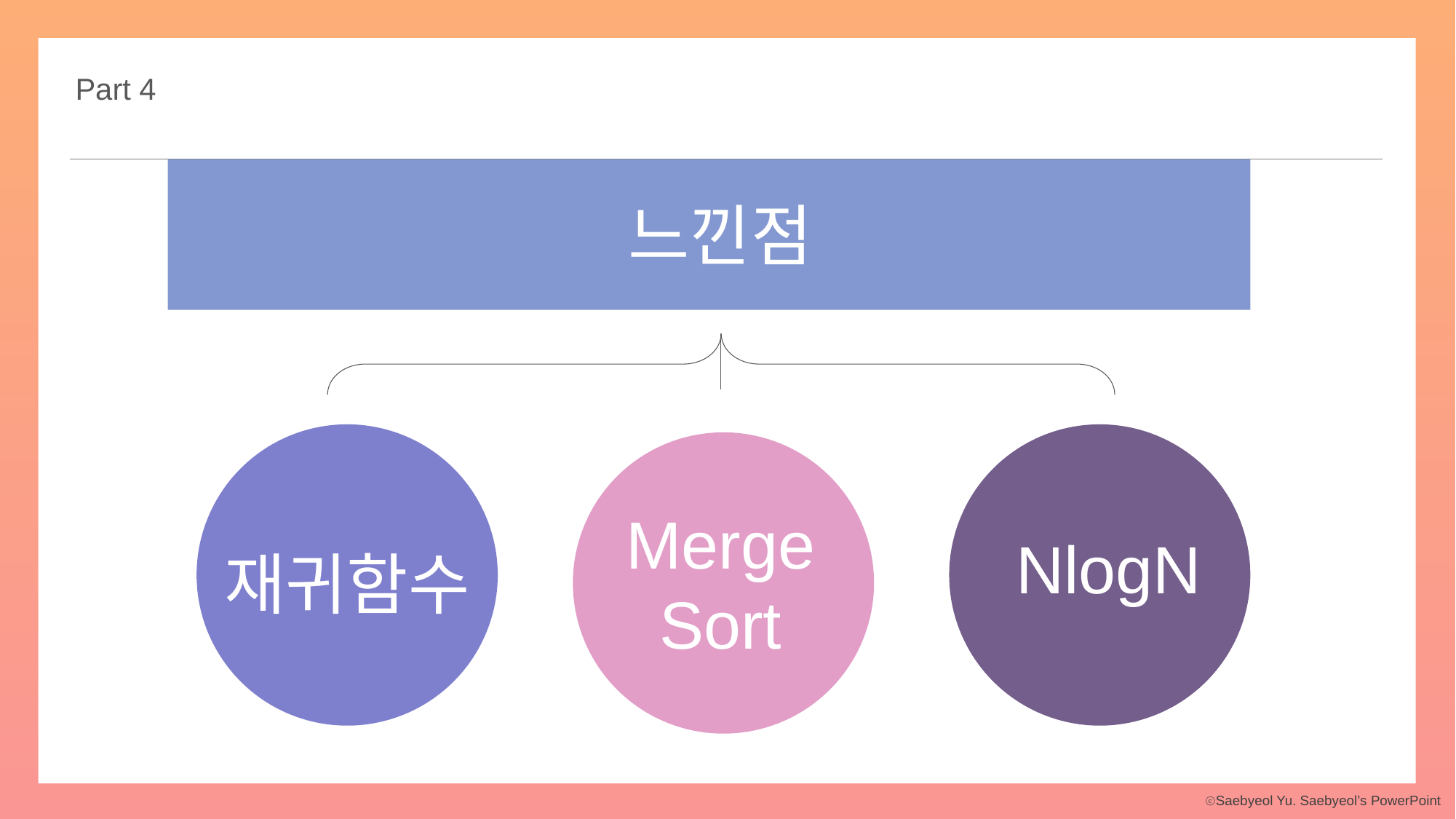

Part 4

느낀점

재귀함수

Merge
Sort
NlogN
요약 내용을 입력하세요